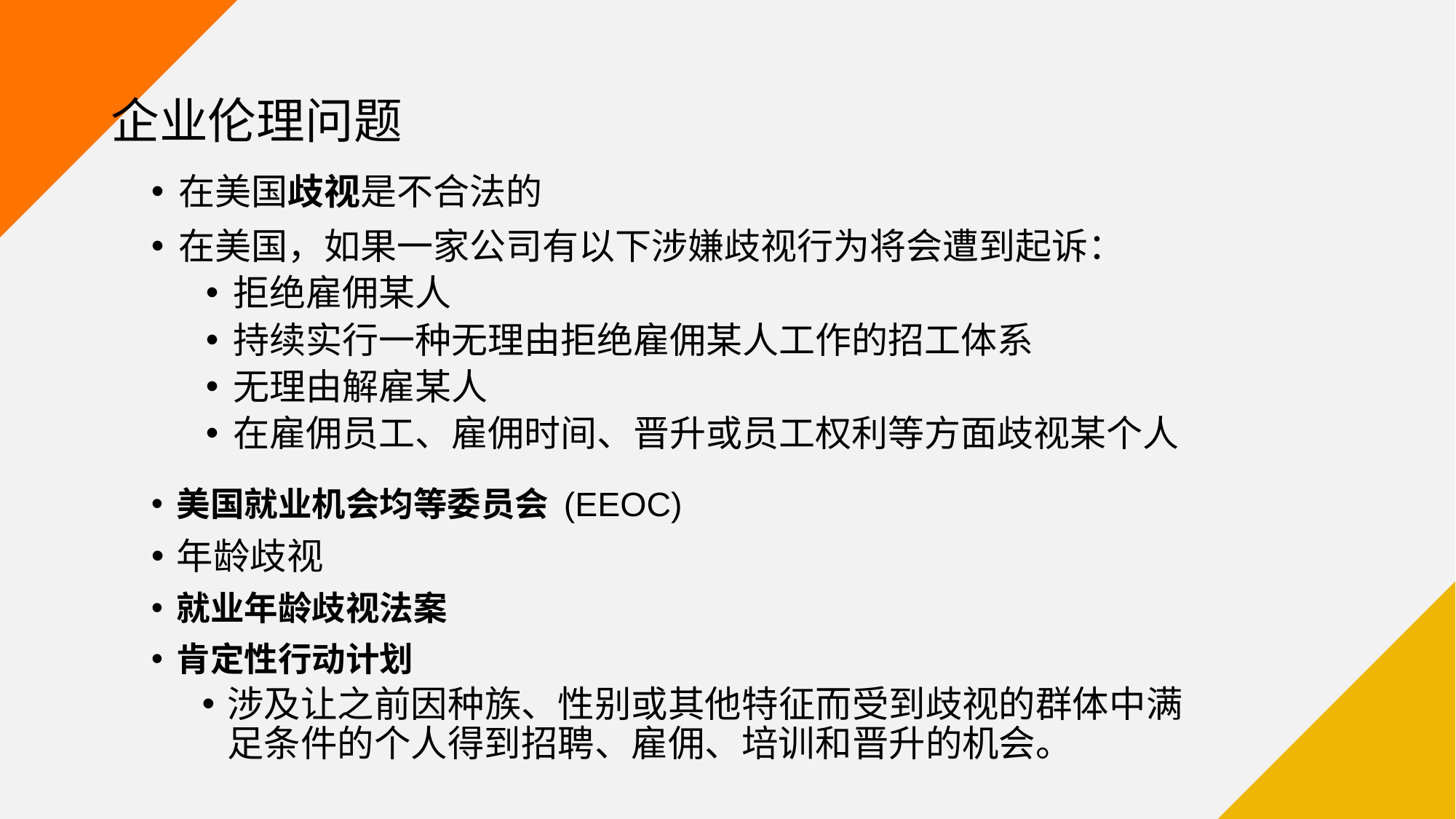

# 企业伦理问题
在美国歧视是不合法的
在美国，如果一家公司有以下涉嫌歧视行为将会遭到起诉：
拒绝雇佣某人
持续实行一种无理由拒绝雇佣某人工作的招工体系
无理由解雇某人
在雇佣员工、雇佣时间、晋升或员工权利等方面歧视某个人

美国就业机会均等委员会 (EEOC)
年龄歧视
就业年龄歧视法案
肯定性行动计划
涉及让之前因种族、性别或其他特征而受到歧视的群体中满足条件的个人得到招聘、雇佣、培训和晋升的机会。